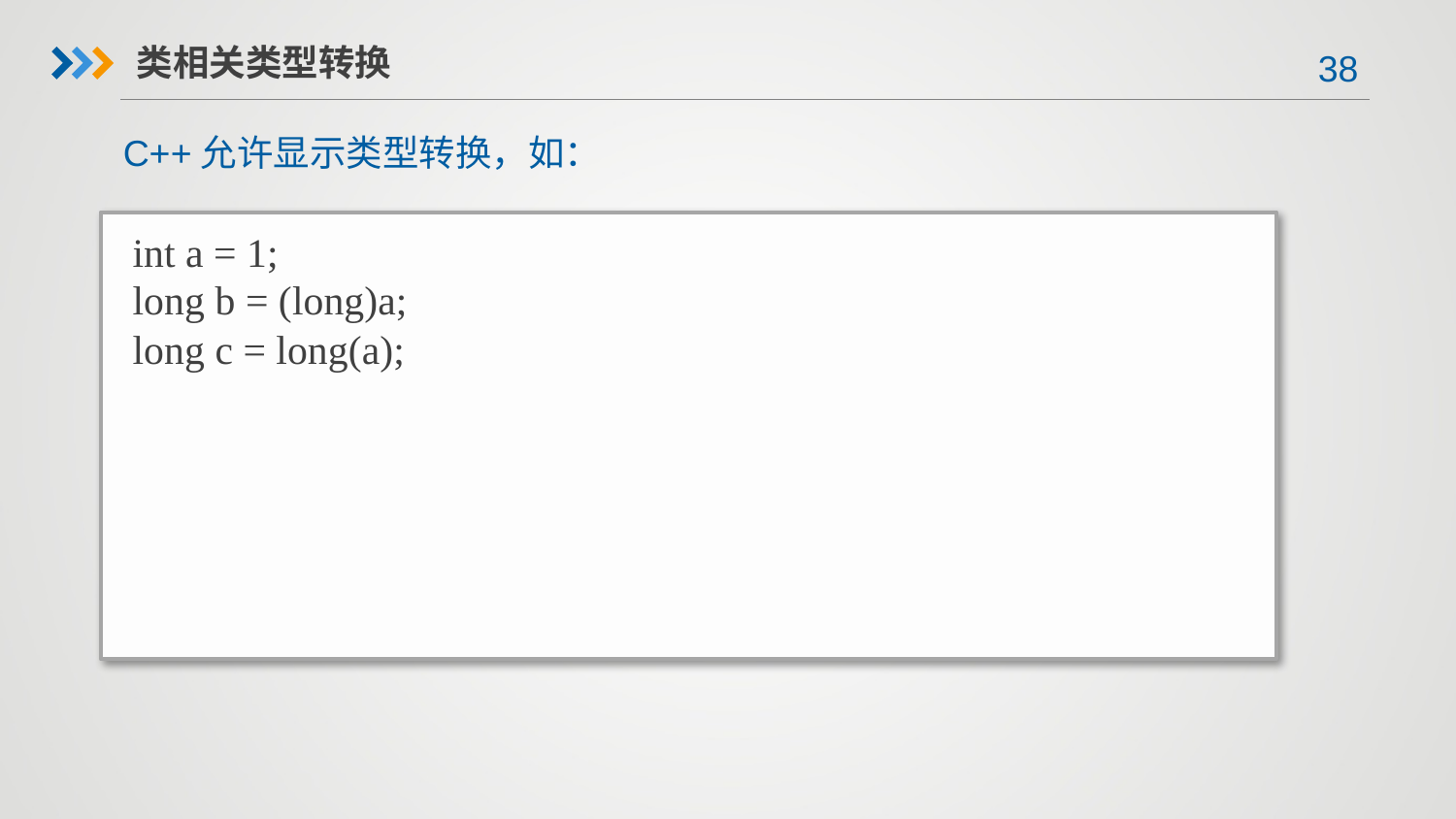

类相关类型转换
C++允许显示类型转换，如：

int a = 1;
long b = (long)a;
long c = long(a);